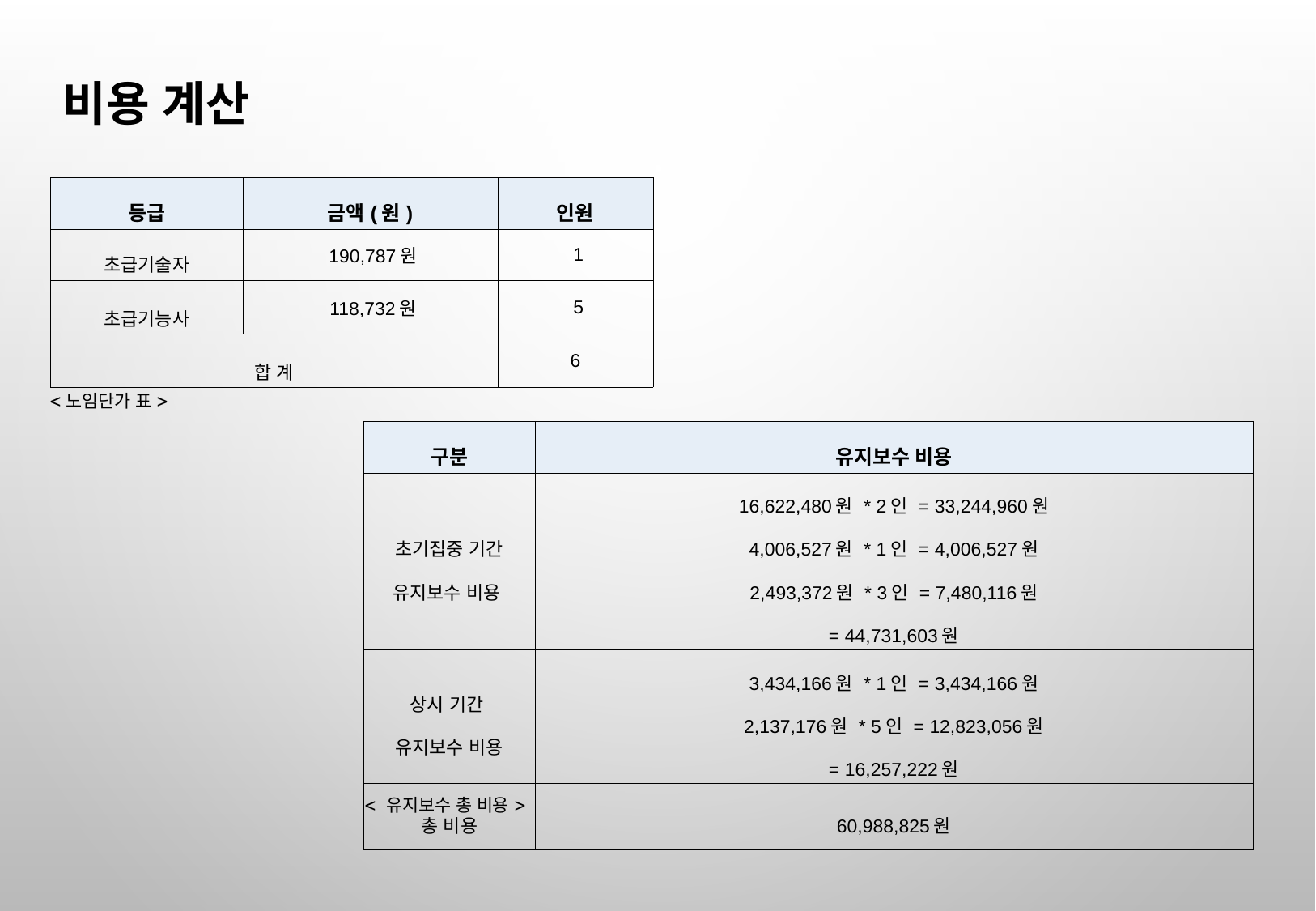

비용 계산
| 등급 | 금액(원) | 인원 |
| --- | --- | --- |
| 초급기술자 | 190,787원 | 1 |
| 초급기능사 | 118,732원 | 5 |
| 합 계 |  | 6 |

<노임단가 표>
| 구분 | 유지보수 비용 |
| --- | --- |
| 초기집중 기간 유지보수 비용 | 16,622,480원 \* 2인 = 33,244,960원 4,006,527원 \* 1인 = 4,006,527원 2,493,372원 \* 3인 = 7,480,116원 = 44,731,603원 |
| 상시 기간 유지보수 비용 | 3,434,166원 \* 1인 = 3,434,166원 2,137,176원 \* 5인 = 12,823,056원 = 16,257,222원 |
| 총 비용 | 60,988,825원 |
< 유지보수 총 비용>
76